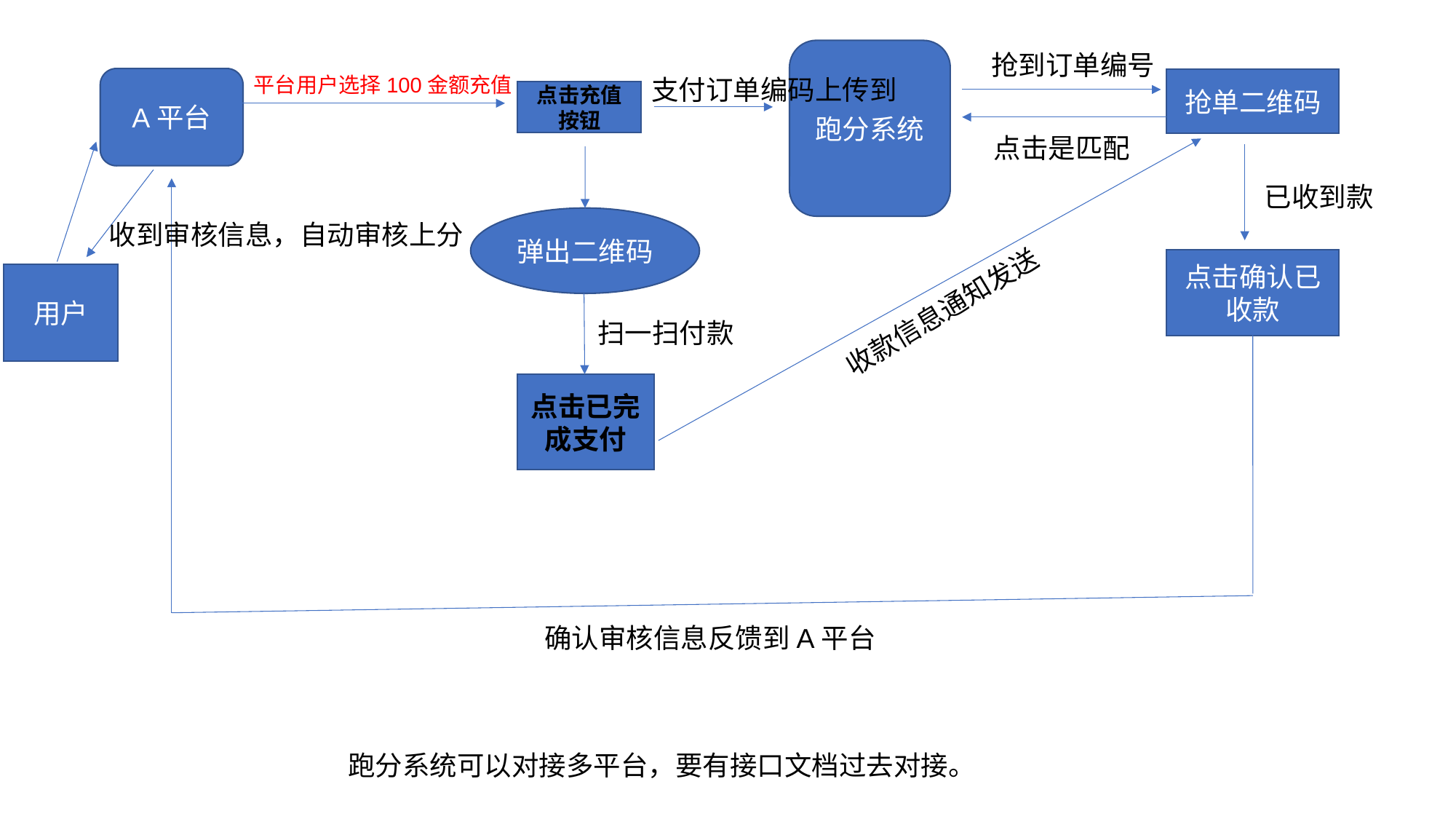

跑分系统
抢到订单编号
平台用户选择100金额充值
支付订单编码上传到
A平台
抢单二维码
点击充值按钮
点击是匹配
已收到款
弹出二维码
收到审核信息，自动审核上分
点击确认已收款
用户
收款信息通知发送
扫一扫付款
点击已完成支付
确认审核信息反馈到A平台
跑分系统可以对接多平台，要有接口文档过去对接。